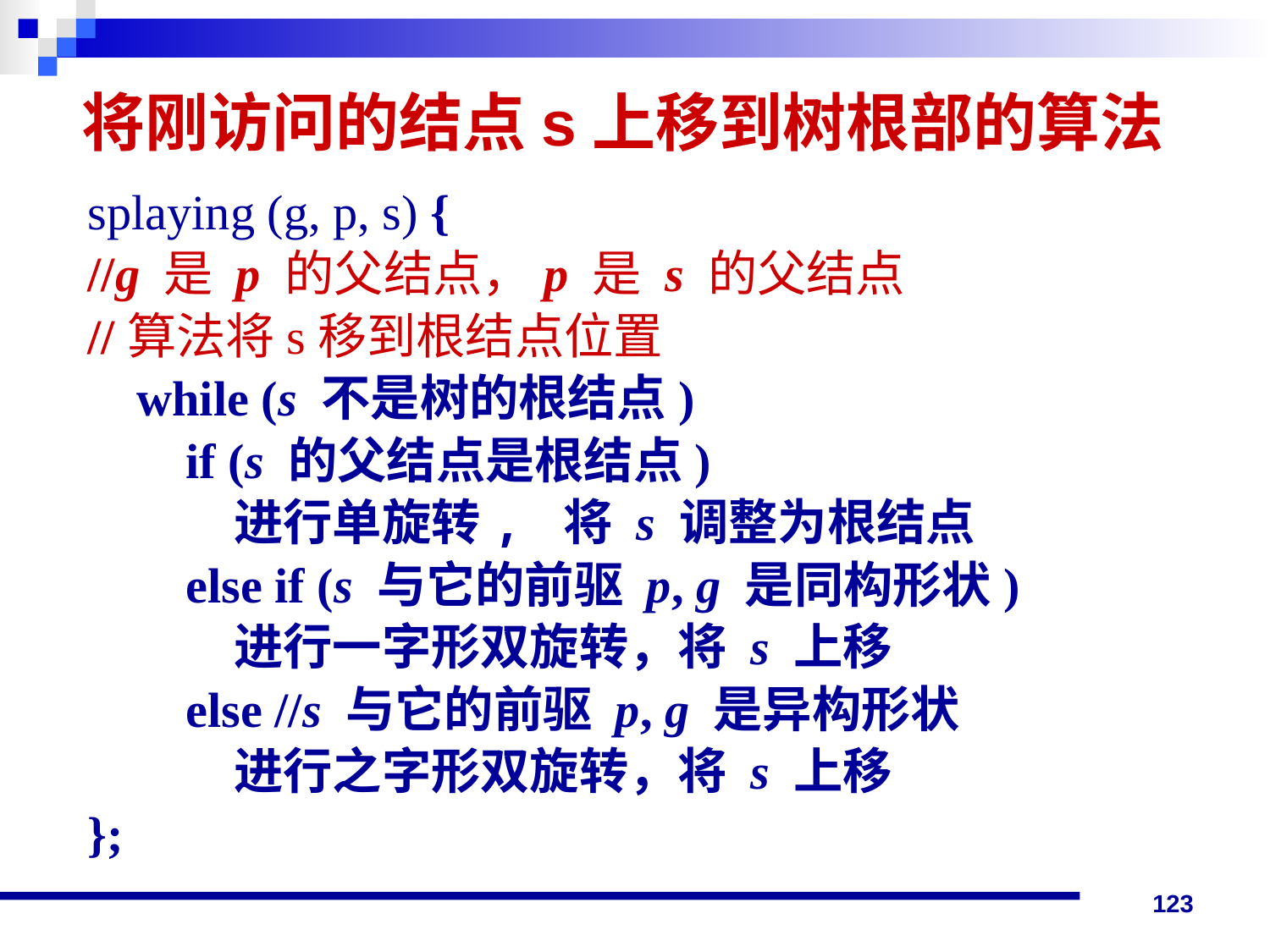

# 将刚访问的结点s上移到树根部的算法
splaying (g, p, s) {
//g 是 p 的父结点，p 是 s 的父结点
//算法将s移到根结点位置
    while (s 不是树的根结点)
        if (s 的父结点是根结点)
            进行单旋转, 将 s 调整为根结点
        else if (s 与它的前驱 p, g 是同构形状)
            进行一字形双旋转，将 s 上移
        else //s 与它的前驱 p, g 是异构形状
            进行之字形双旋转，将 s 上移
};
123